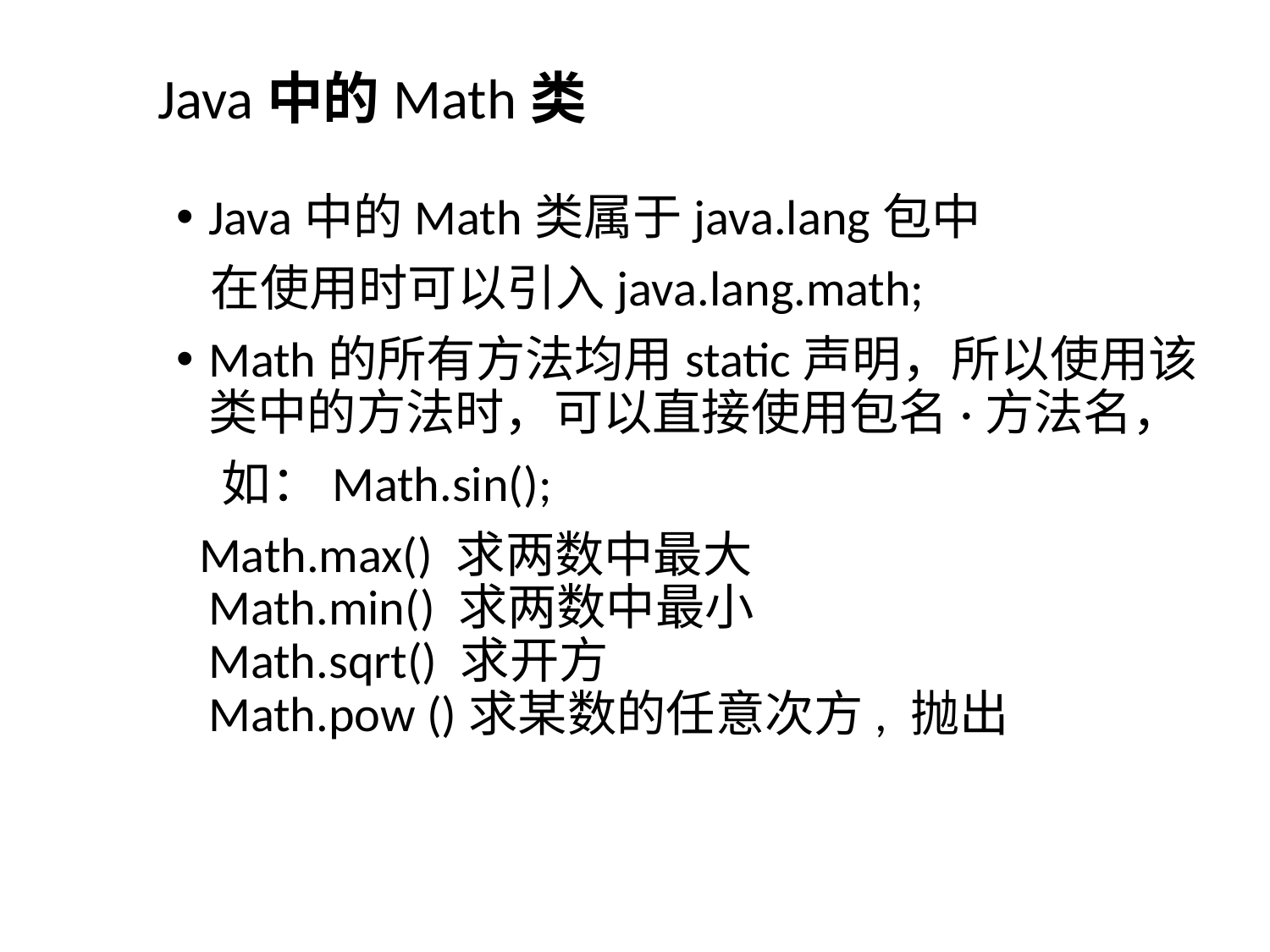

# Java中的Math类
Java中的Math类属于java.lang包中
  在使用时可以引入java.lang.math;
Math的所有方法均用static声明，所以使用该类中的方法时，可以直接使用包名·方法名，
   如：Math.sin();
  Math.max() 求两数中最大
Math.min() 求两数中最小
Math.sqrt() 求开方
Math.pow ()求某数的任意次方, 抛出